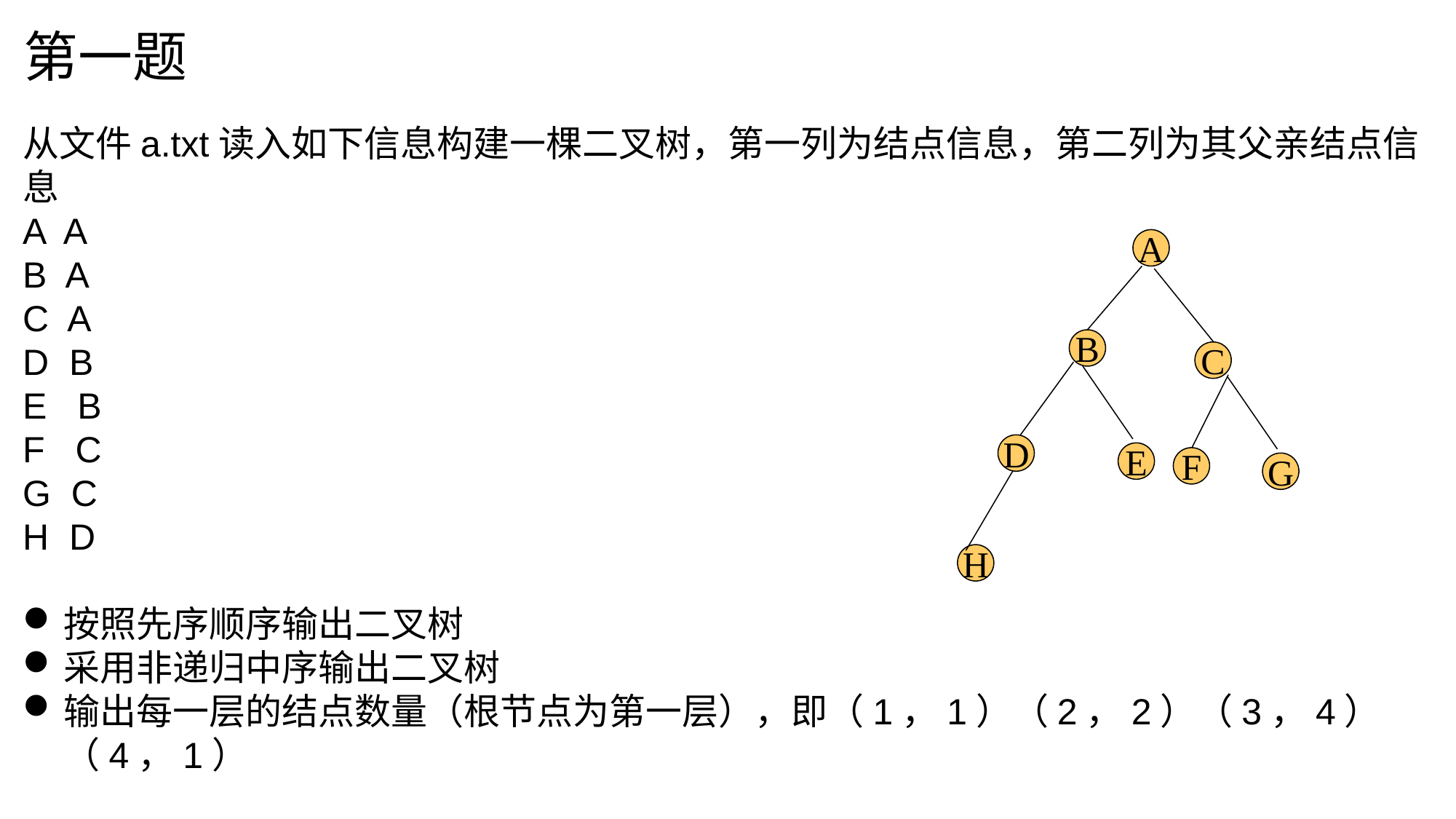

第一题
从文件a.txt读入如下信息构建一棵二叉树，第一列为结点信息，第二列为其父亲结点信息
A  A
B  A
C  A
D  B
E   B
F   C
G  C
H  D

按照先序顺序输出二叉树
采用非递归中序输出二叉树
输出每一层的结点数量（根节点为第一层），即（1，1）（2，2）（3，4）（4，1）

A

B
C

D
E
F
G

H